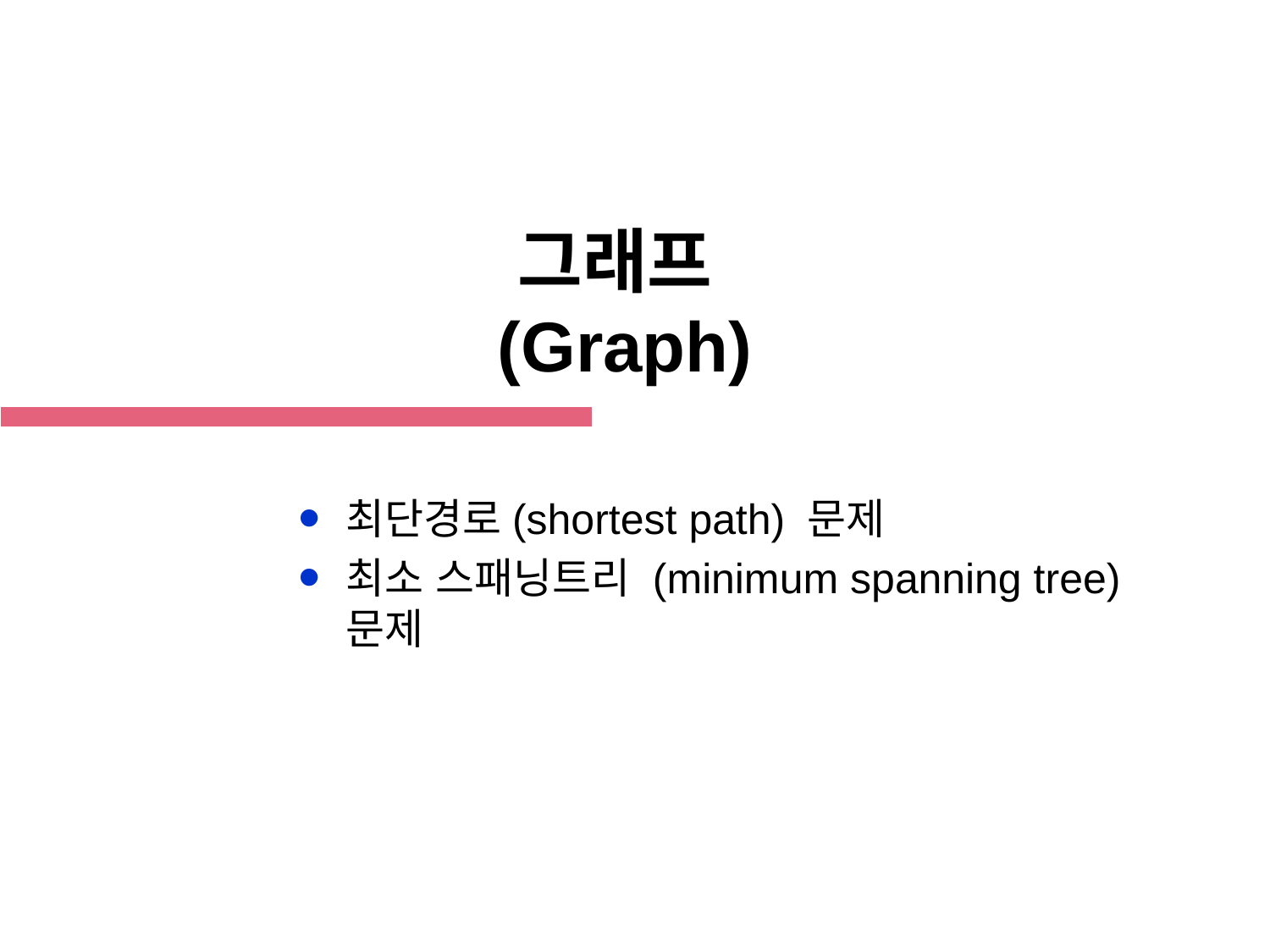

# 그래프 (Graph)
최단경로(shortest path) 문제
최소 스패닝트리 (minimum spanning tree) 문제

23 พ.ย. 64